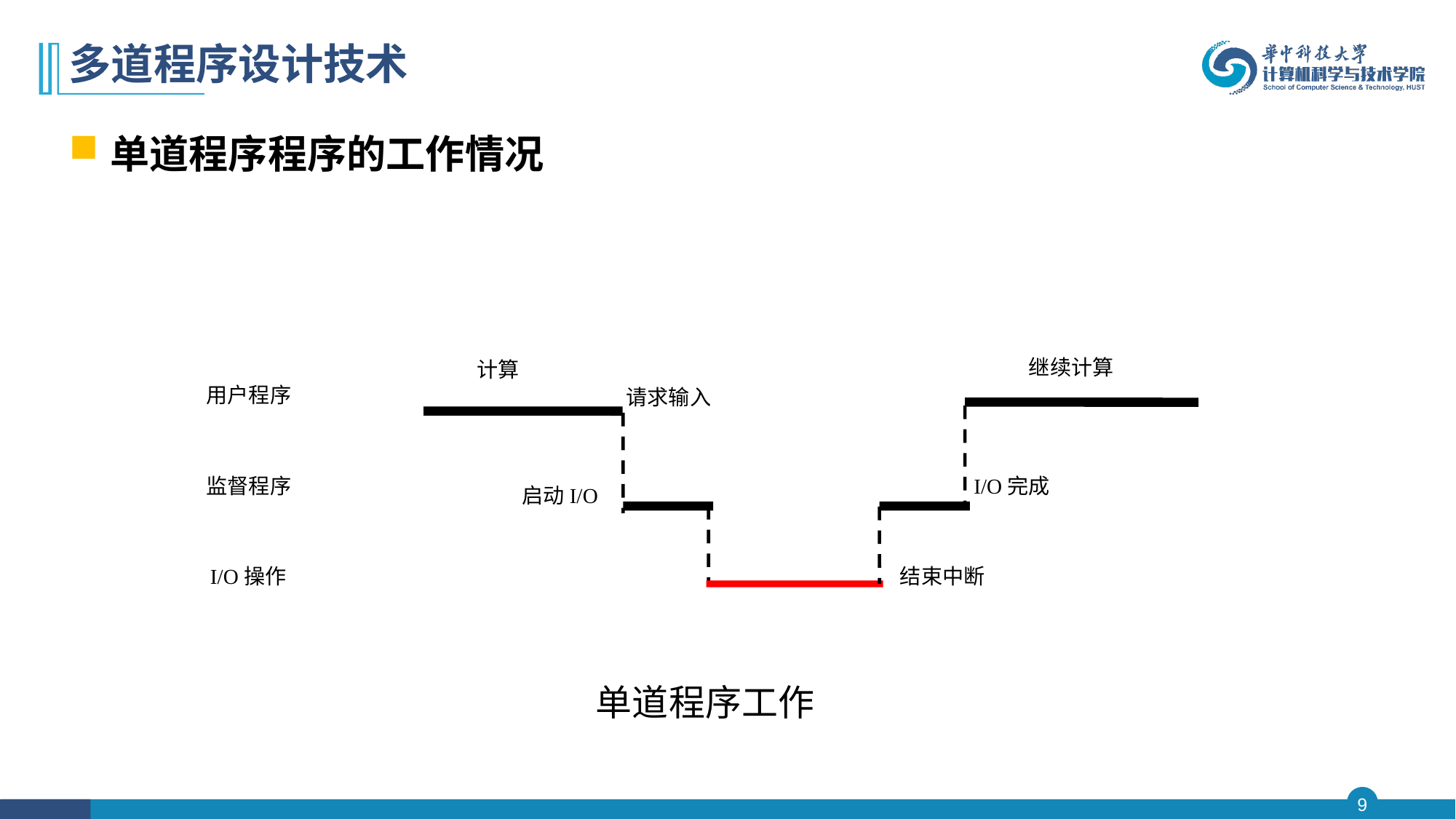

# 多道程序设计技术
单道程序程序的工作情况
继续计算
计算
用户程序
请求输入

监督程序
 I/O完成
 启动I/O

 I/O操作
 结束中断

单道程序工作